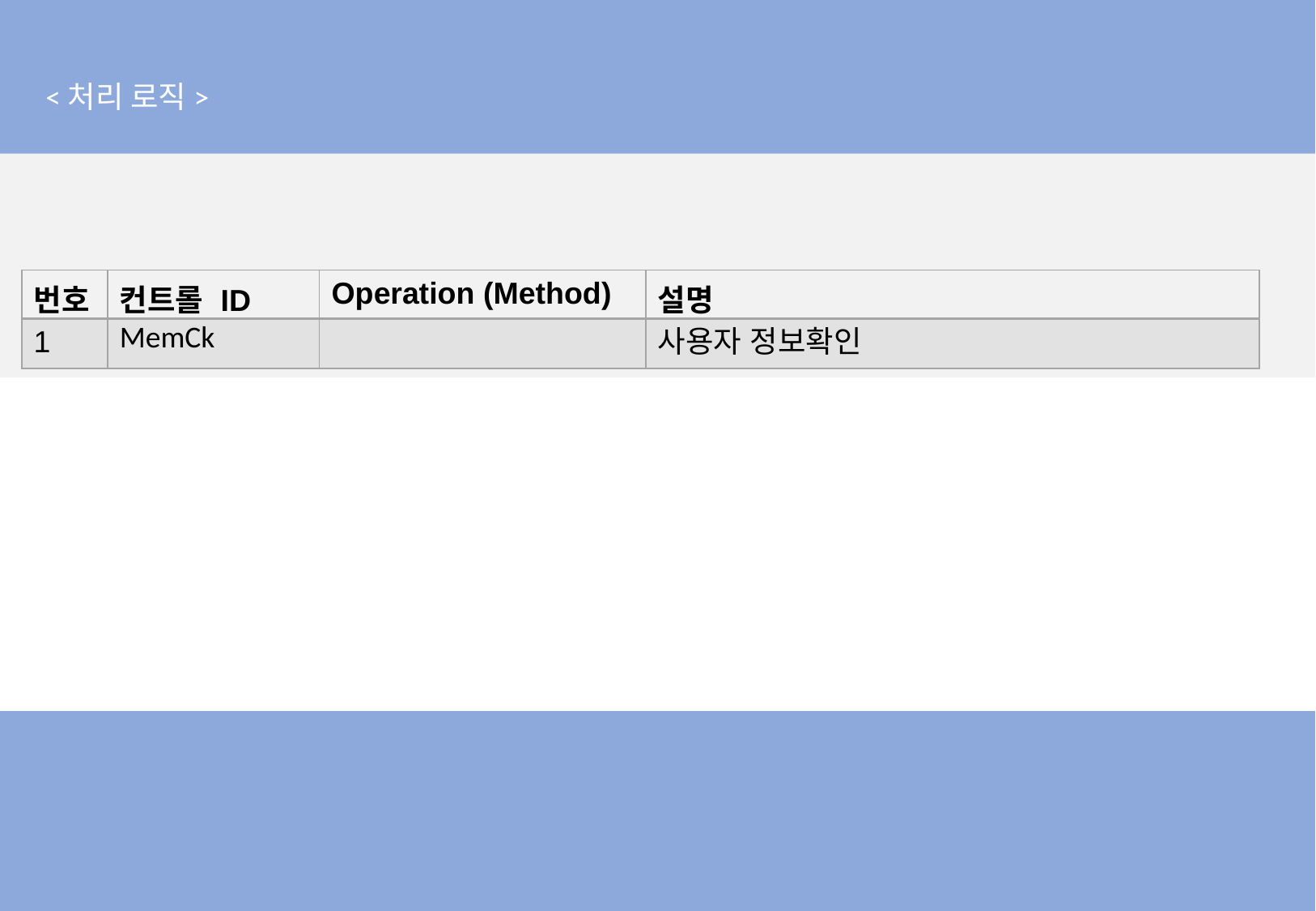

<처리 로직>

| 번호 | 컨트롤 ID | Operation (Method) | 설명 |
| --- | --- | --- | --- |
| 1 | MemCk |  | 사용자 정보확인 |